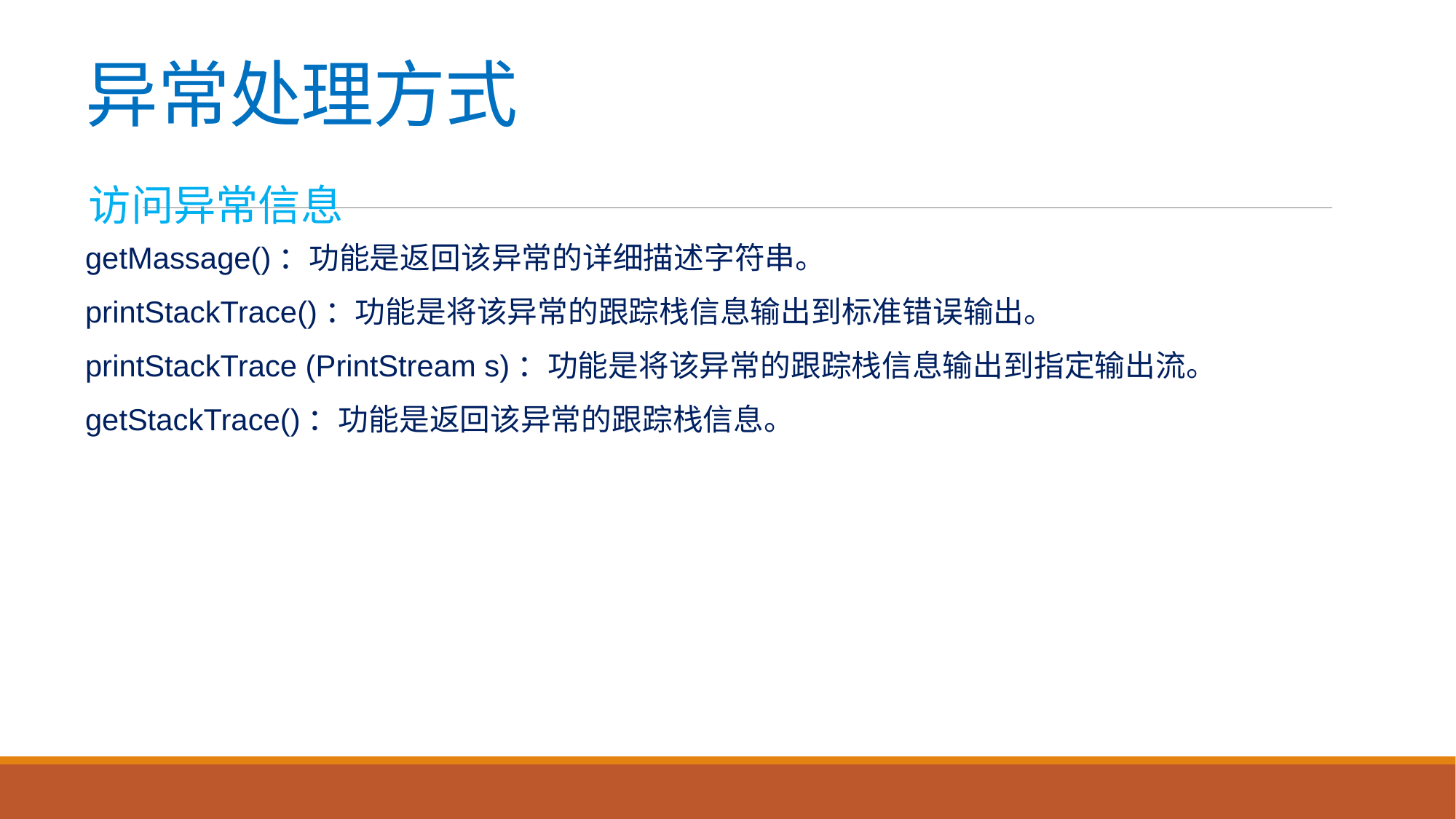

# 异常处理方式
访问异常信息
getMassage()：功能是返回该异常的详细描述字符串。
printStackTrace()：功能是将该异常的跟踪栈信息输出到标准错误输出。
printStackTrace (PrintStream s)：功能是将该异常的跟踪栈信息输出到指定输出流。
getStackTrace()：功能是返回该异常的跟踪栈信息。